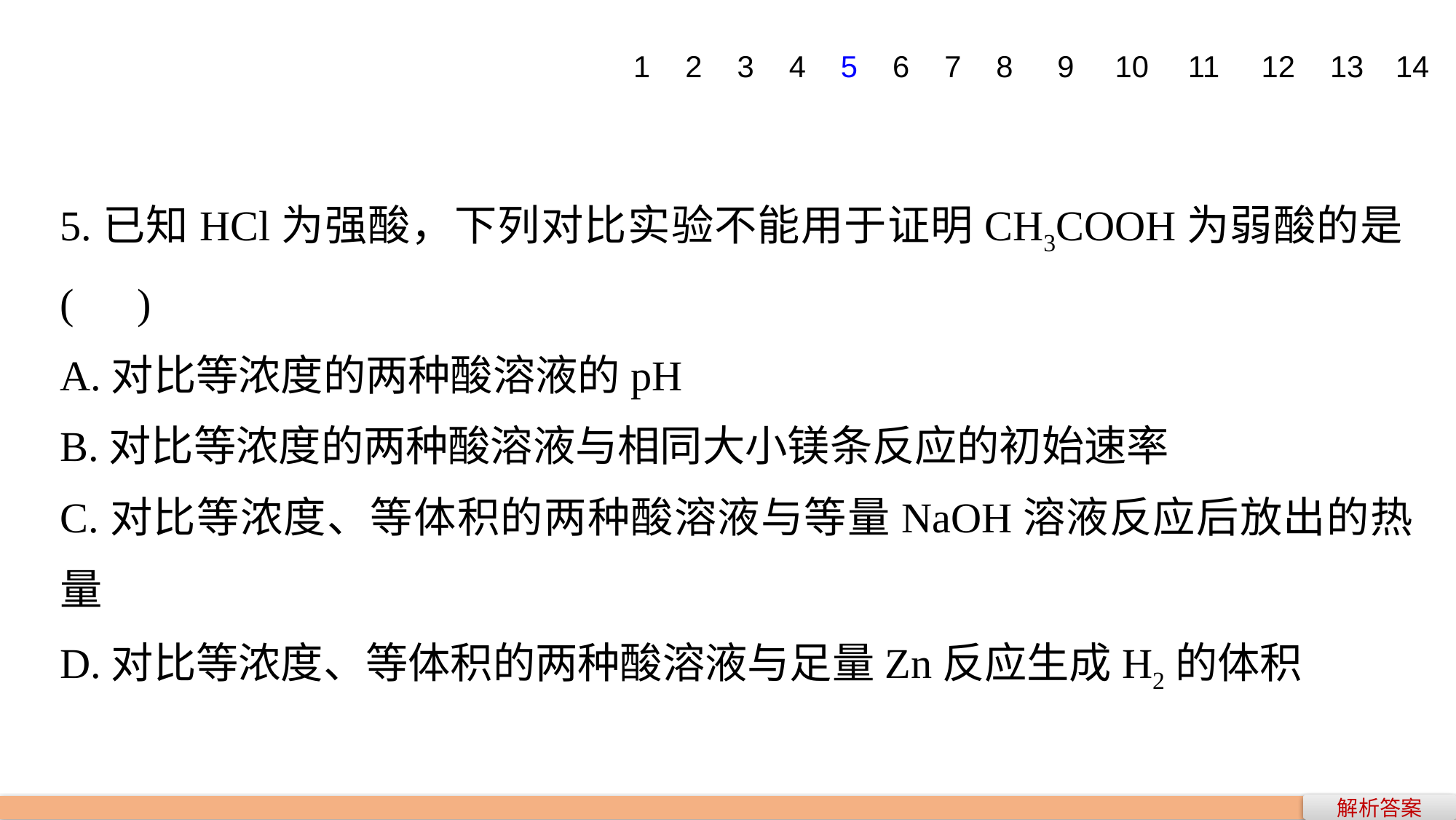

1
2
3
4
5
6
7
8
9
10
11
12
13
14
5.已知HCl为强酸，下列对比实验不能用于证明CH3COOH为弱酸的是(　)
A.对比等浓度的两种酸溶液的pH
B.对比等浓度的两种酸溶液与相同大小镁条反应的初始速率
C.对比等浓度、等体积的两种酸溶液与等量NaOH溶液反应后放出的热量
D.对比等浓度、等体积的两种酸溶液与足量Zn反应生成H2的体积
解析答案